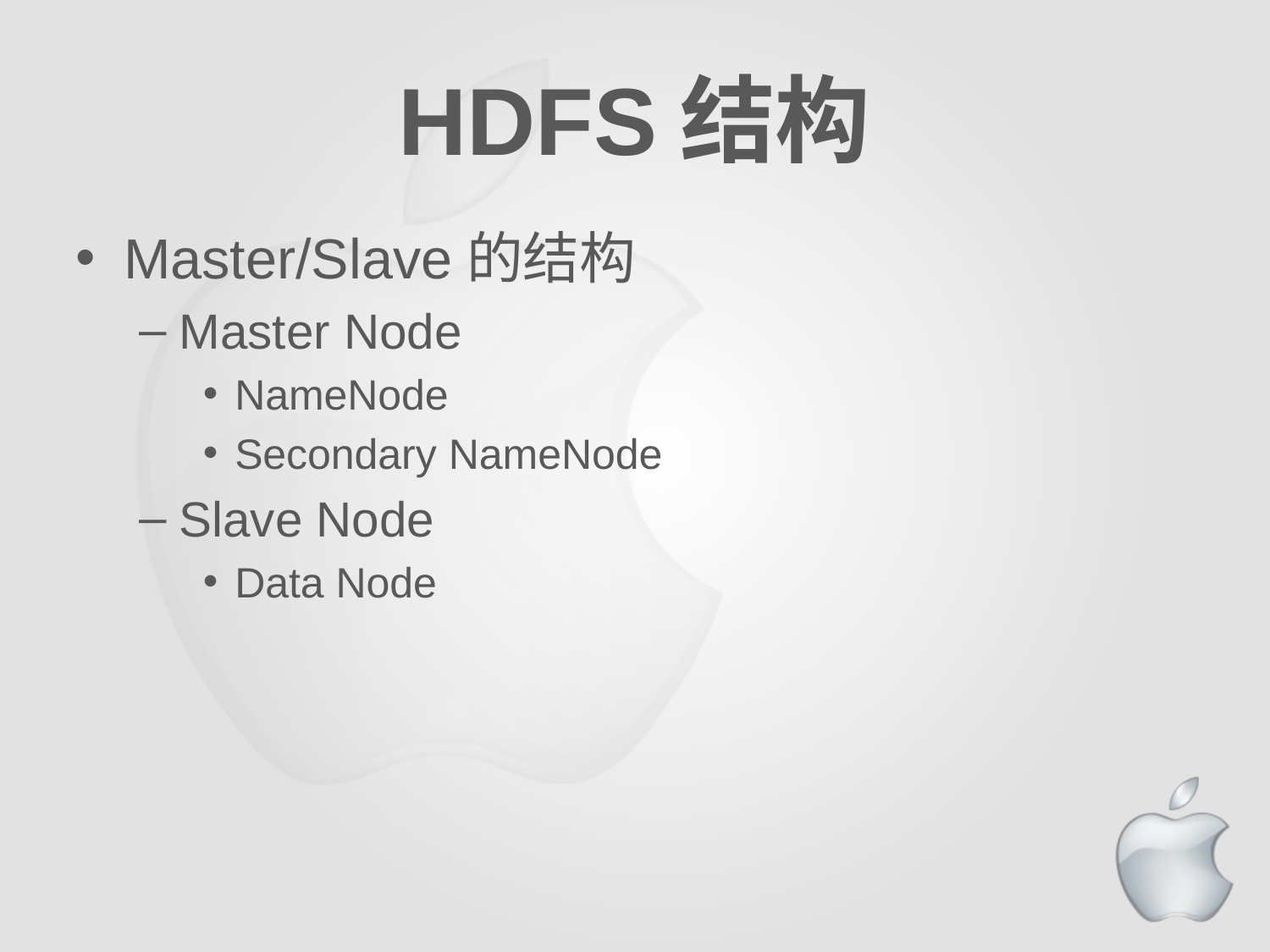

# HDFS结构
Master/Slave的结构
Master Node
NameNode
Secondary NameNode
Slave Node
Data Node